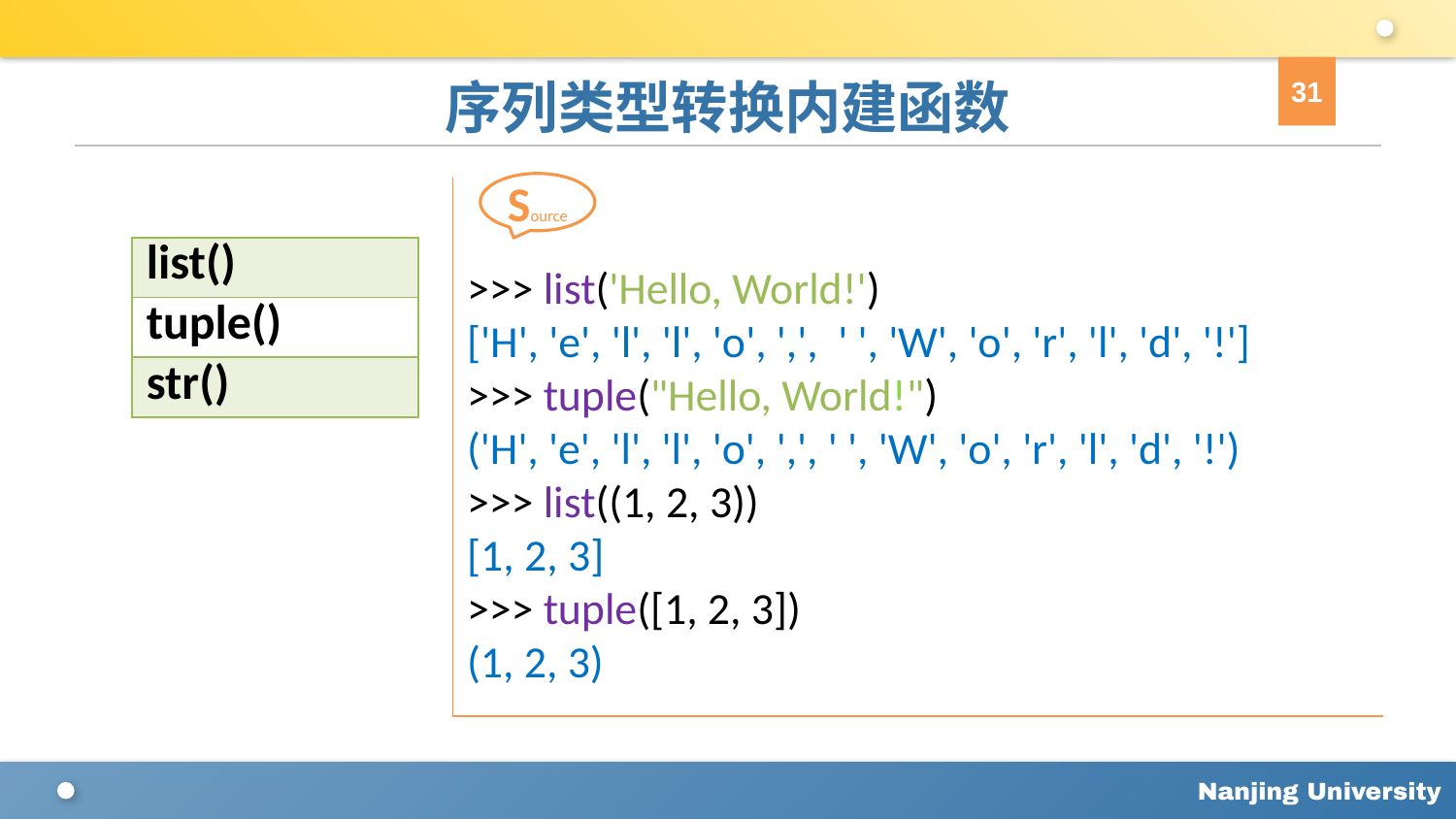

31
# 序列类型转换内建函数
Source

>>> list('Hello, World!')
['H', 'e', 'l', 'l', 'o', ',',  ' ', 'W', 'o', 'r', 'l', 'd', '!']
>>> tuple("Hello, World!")
('H', 'e', 'l', 'l', 'o', ',', ' ', 'W', 'o', 'r', 'l', 'd', '!')
>>> list((1, 2, 3))
[1, 2, 3]
>>> tuple([1, 2, 3])
(1, 2, 3)

| list() |
| --- |
| tuple() |
| str() |